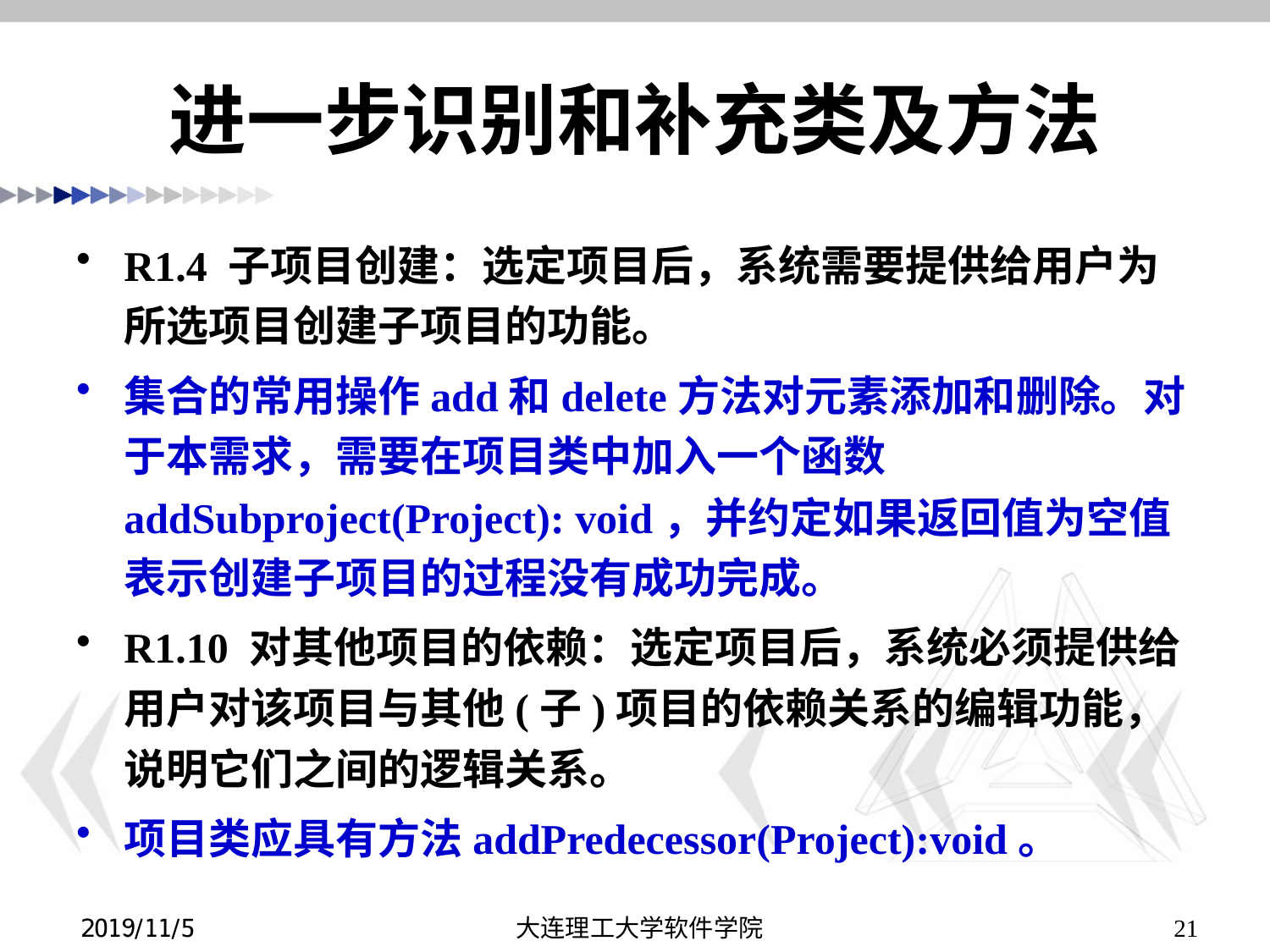

# 进一步识别和补充类及方法
R1.4 子项目创建：选定项目后，系统需要提供给用户为所选项目创建子项目的功能。
集合的常用操作add和delete方法对元素添加和删除。对于本需求，需要在项目类中加入一个函数addSubproject(Project): void，并约定如果返回值为空值表示创建子项目的过程没有成功完成。
R1.10 对其他项目的依赖：选定项目后，系统必须提供给用户对该项目与其他(子)项目的依赖关系的编辑功能，说明它们之间的逻辑关系。
项目类应具有方法addPredecessor(Project):void。

2019/11/5
大连理工大学软件学院
21